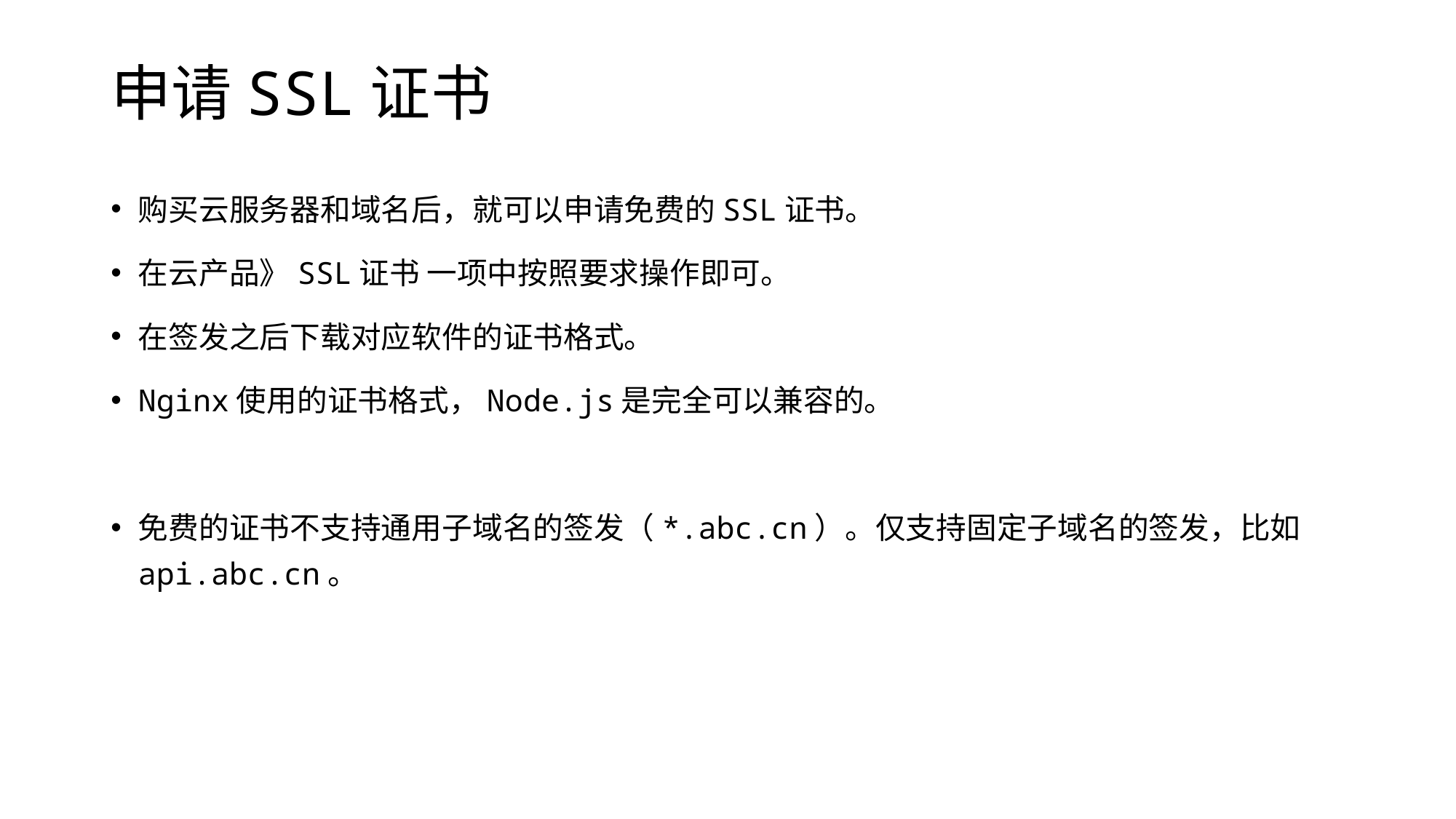

# 申请SSL证书
购买云服务器和域名后，就可以申请免费的SSL证书。
在云产品》SSL证书 一项中按照要求操作即可。
在签发之后下载对应软件的证书格式。
Nginx使用的证书格式，Node.js是完全可以兼容的。

免费的证书不支持通用子域名的签发（*.abc.cn）。仅支持固定子域名的签发，比如api.abc.cn。